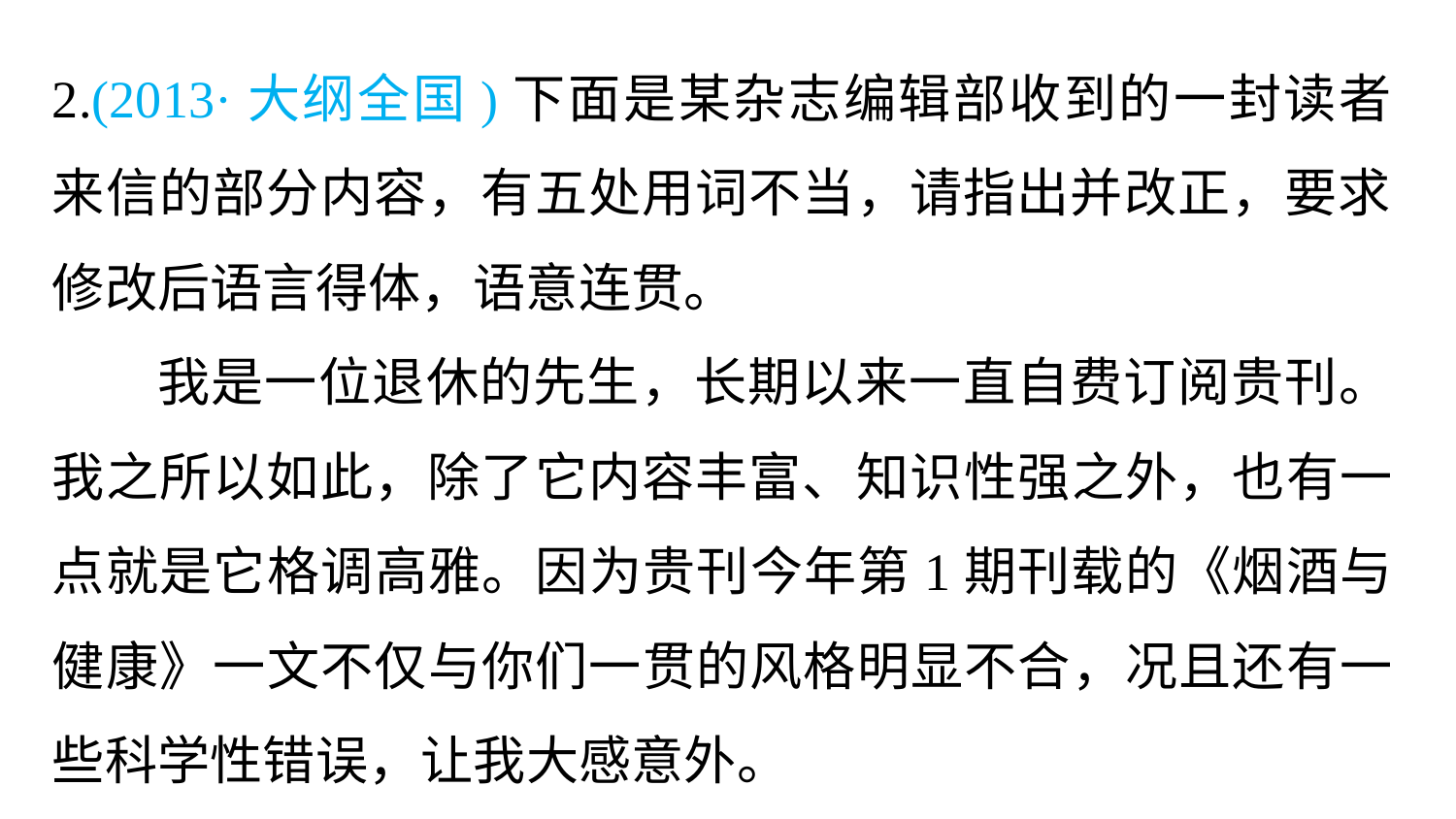

2.(2013·大纲全国)下面是某杂志编辑部收到的一封读者来信的部分内容，有五处用词不当，请指出并改正，要求修改后语言得体，语意连贯。
我是一位退休的先生，长期以来一直自费订阅贵刊。我之所以如此，除了它内容丰富、知识性强之外，也有一点就是它格调高雅。因为贵刊今年第1期刊载的《烟酒与健康》一文不仅与你们一贯的风格明显不合，况且还有一些科学性错误，让我大感意外。